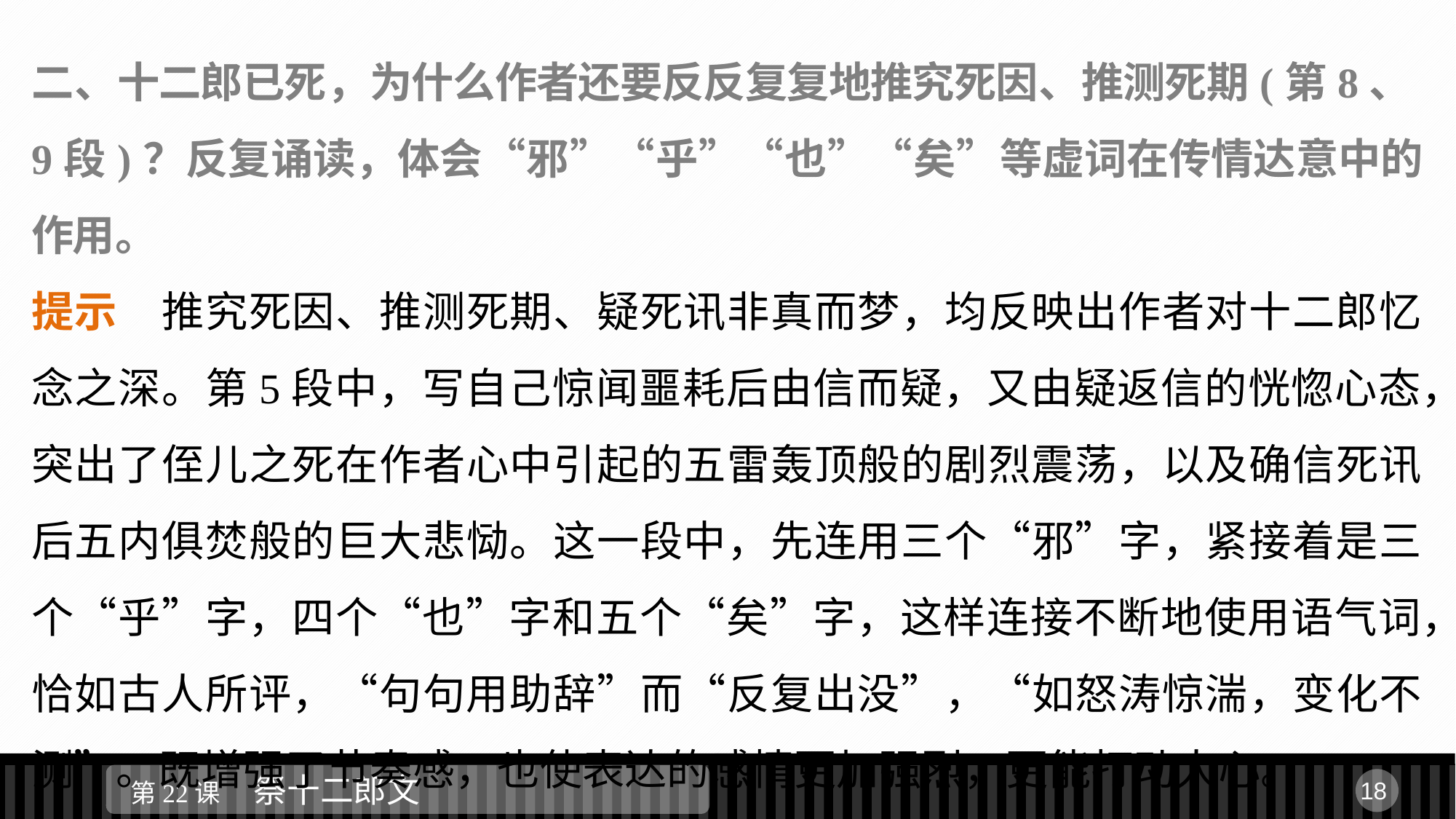

二、十二郎已死，为什么作者还要反反复复地推究死因、推测死期(第8、9段)？反复诵读，体会“邪”“乎”“也”“矣”等虚词在传情达意中的作用。
提示　推究死因、推测死期、疑死讯非真而梦，均反映出作者对十二郎忆念之深。第5段中，写自己惊闻噩耗后由信而疑，又由疑返信的恍惚心态，突出了侄儿之死在作者心中引起的五雷轰顶般的剧烈震荡，以及确信死讯后五内俱焚般的巨大悲恸。这一段中，先连用三个“邪”字，紧接着是三个“乎”字，四个“也”字和五个“矣”字，这样连接不断地使用语气词，恰如古人所评，“句句用助辞”而“反复出没”，“如怒涛惊湍，变化不测”。既增强了节奏感，也使表达的感情更加强烈，更能打动人心。